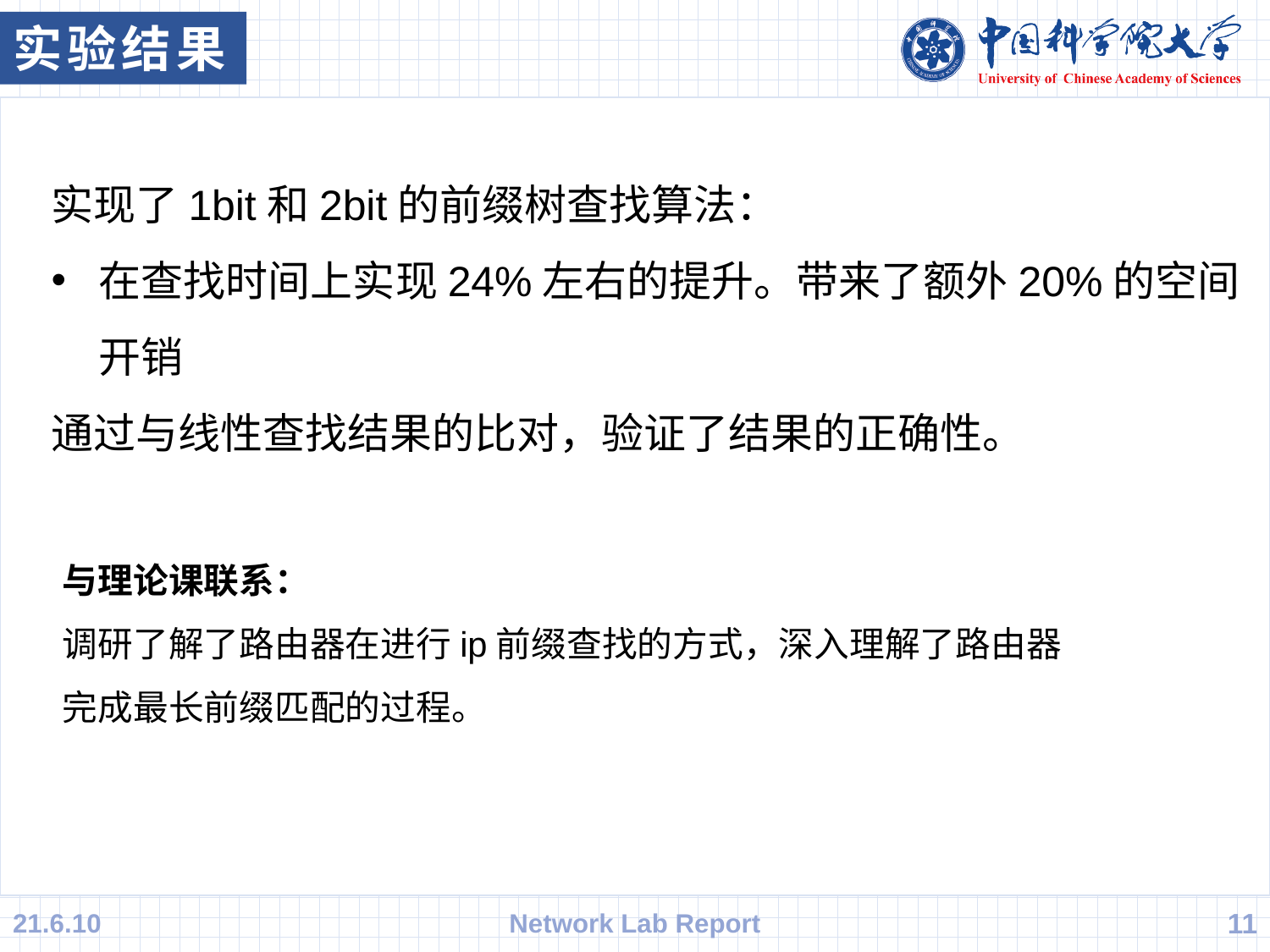

实验结果
实现了1bit和2bit的前缀树查找算法：
在查找时间上实现24%左右的提升。带来了额外20%的空间开销
通过与线性查找结果的比对，验证了结果的正确性。
与理论课联系：
调研了解了路由器在进行ip前缀查找的方式，深入理解了路由器完成最长前缀匹配的过程。
21.6.10
Network Lab Report
11